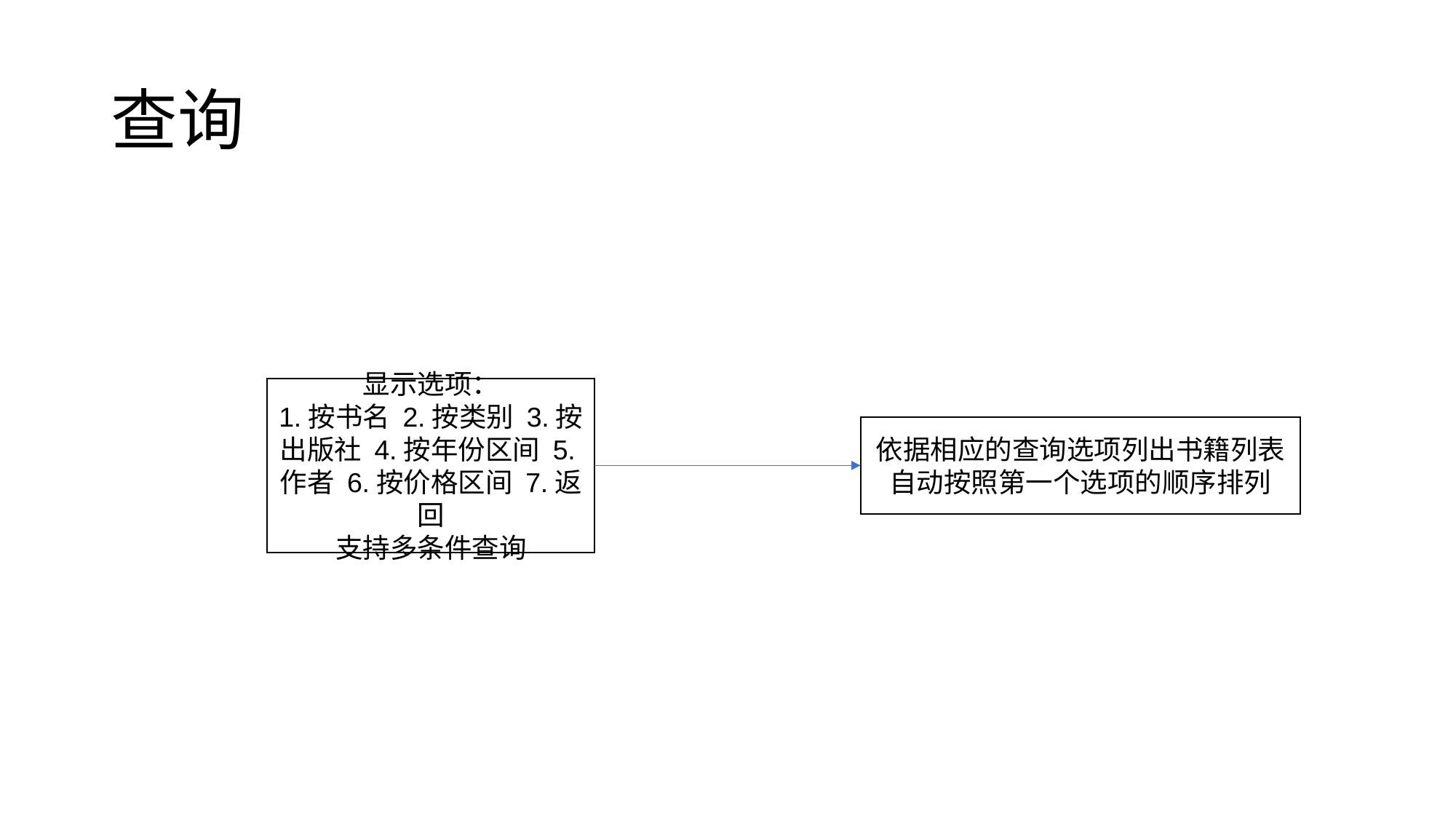

# 查询
显示选项：
1.按书名 2.按类别 3.按出版社 4.按年份区间 5.作者 6.按价格区间 7.返回
支持多条件查询
依据相应的查询选项列出书籍列表
自动按照第一个选项的顺序排列